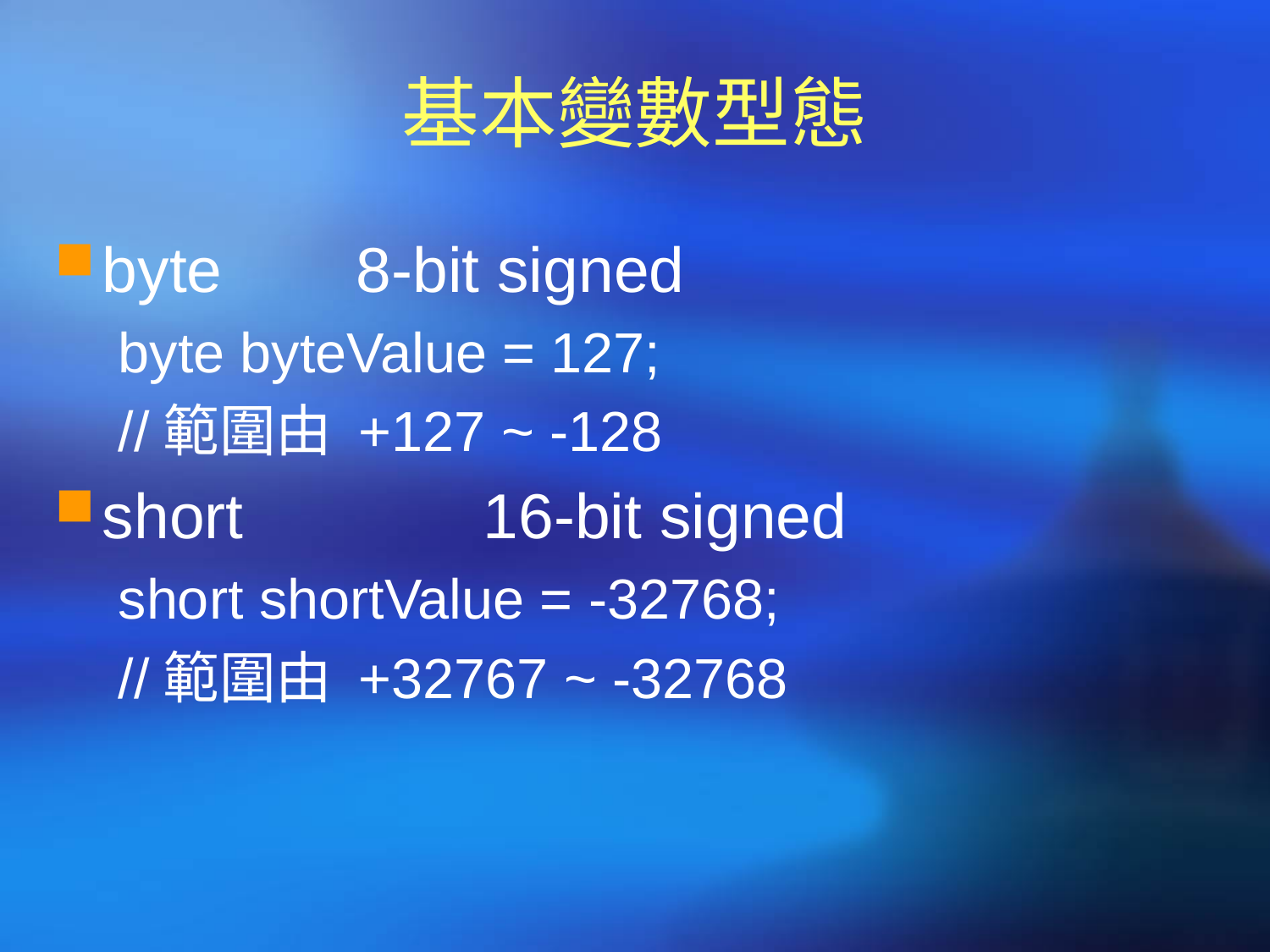

# 基本變數型態
byte		8-bit signed
byte byteValue = 127;
//範圍由 +127 ~ -128
short		16-bit signed
short shortValue = -32768;
//範圍由 +32767 ~ -32768